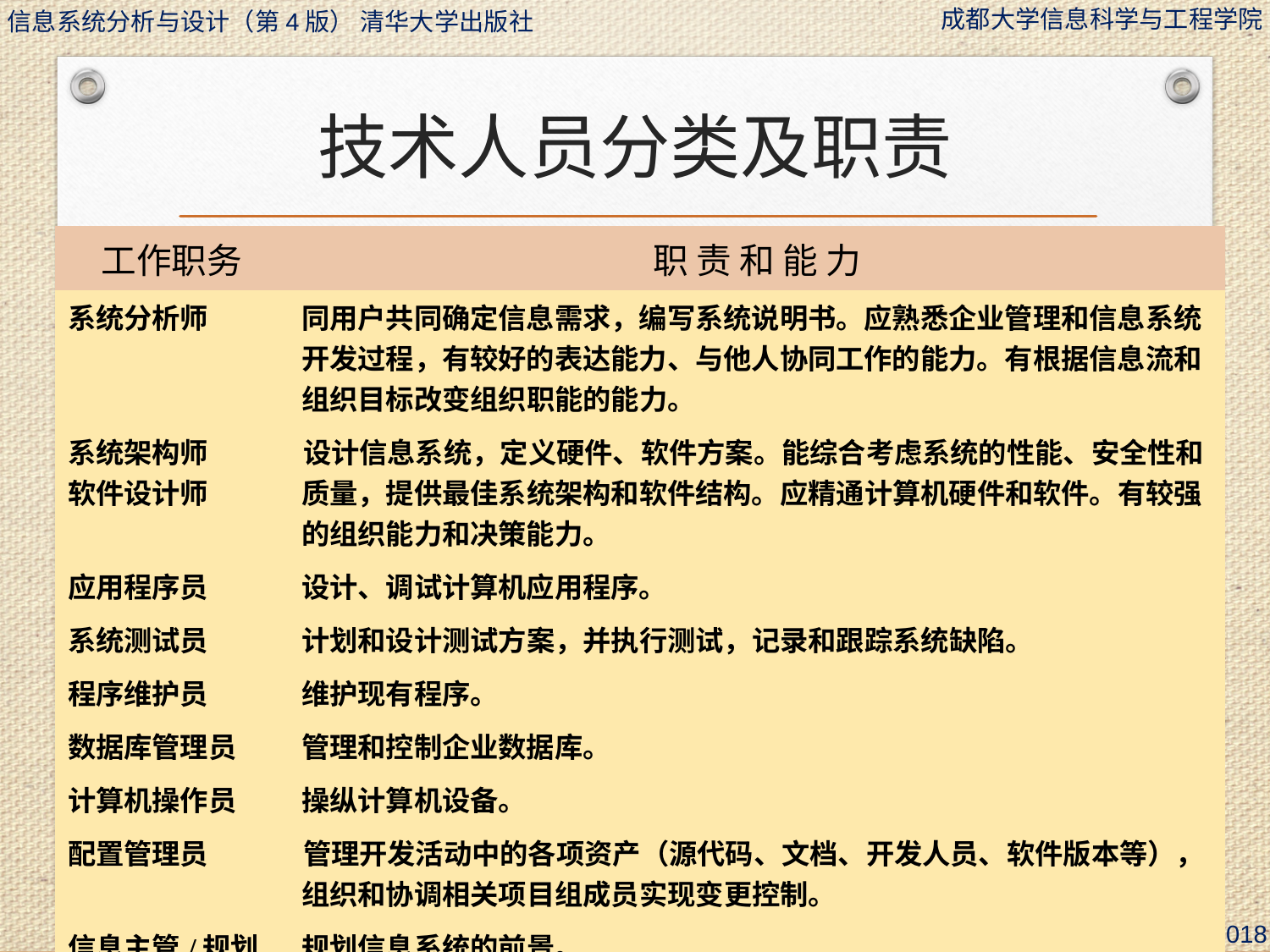

# 技术人员分类及职责
| 工作职务 | 职 责 和 能 力 |
| --- | --- |
| 系统分析师 | 同用户共同确定信息需求，编写系统说明书。应熟悉企业管理和信息系统开发过程，有较好的表达能力、与他人协同工作的能力。有根据信息流和组织目标改变组织职能的能力。 |
| 系统架构师 软件设计师 | 设计信息系统，定义硬件、软件方案。能综合考虑系统的性能、安全性和质量，提供最佳系统架构和软件结构。应精通计算机硬件和软件。有较强的组织能力和决策能力。 |
| 应用程序员 | 设计、调试计算机应用程序。 |
| 系统测试员 | 计划和设计测试方案，并执行测试，记录和跟踪系统缺陷。 |
| 程序维护员 | 维护现有程序。 |
| 数据库管理员 | 管理和控制企业数据库。 |
| 计算机操作员 | 操纵计算机设备。 |
| 配置管理员 | 管理开发活动中的各项资产（源代码、文档、开发人员、软件版本等），组织和协调相关项目组成员实现变更控制。 |
| 信息主管/规划员 | 规划信息系统的前景。 |